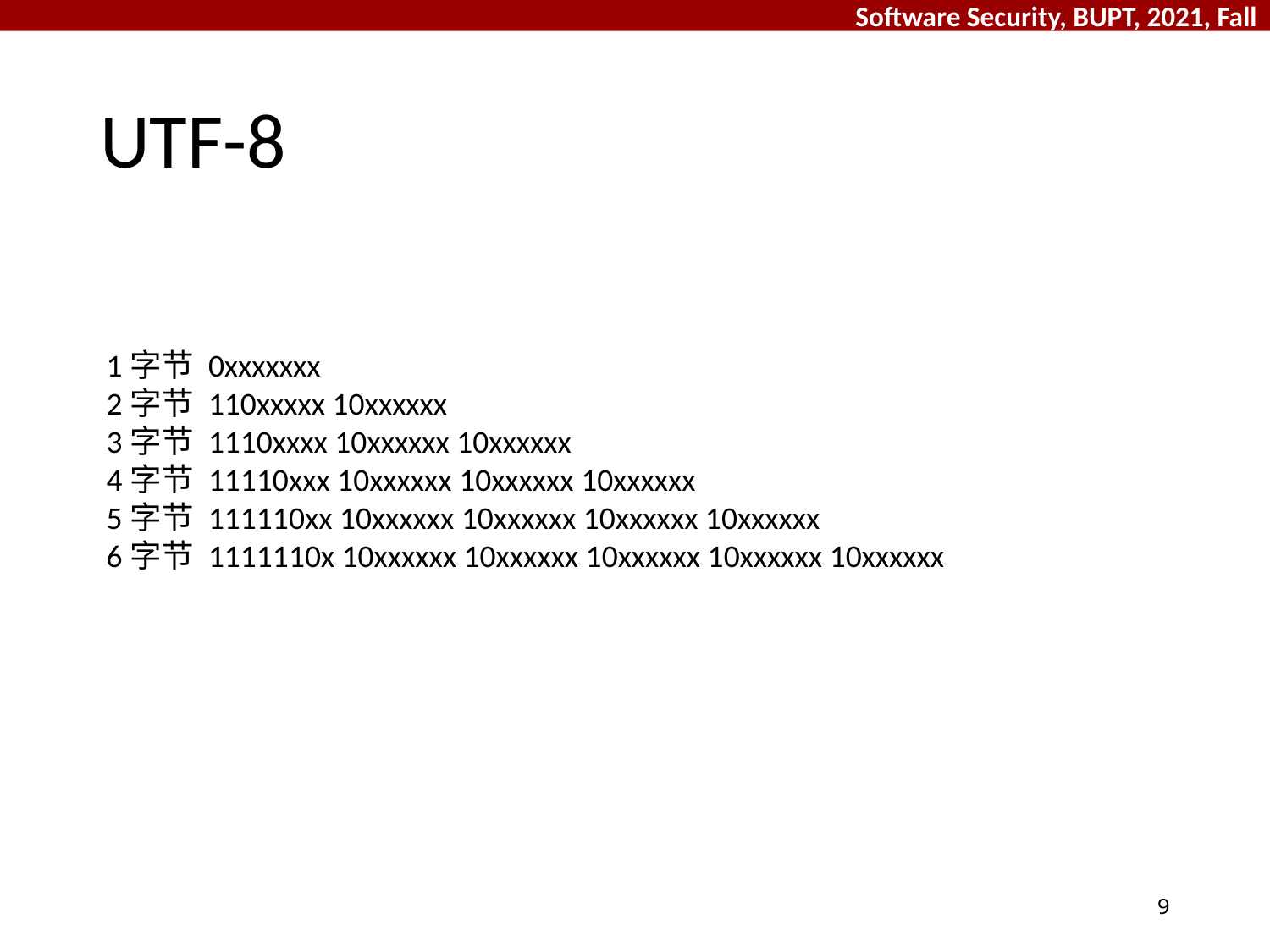

# UTF-8
1字节 0xxxxxxx 
2字节 110xxxxx 10xxxxxx 
3字节 1110xxxx 10xxxxxx 10xxxxxx 
4字节 11110xxx 10xxxxxx 10xxxxxx 10xxxxxx 
5字节 111110xx 10xxxxxx 10xxxxxx 10xxxxxx 10xxxxxx 
6字节 1111110x 10xxxxxx 10xxxxxx 10xxxxxx 10xxxxxx 10xxxxxx
9